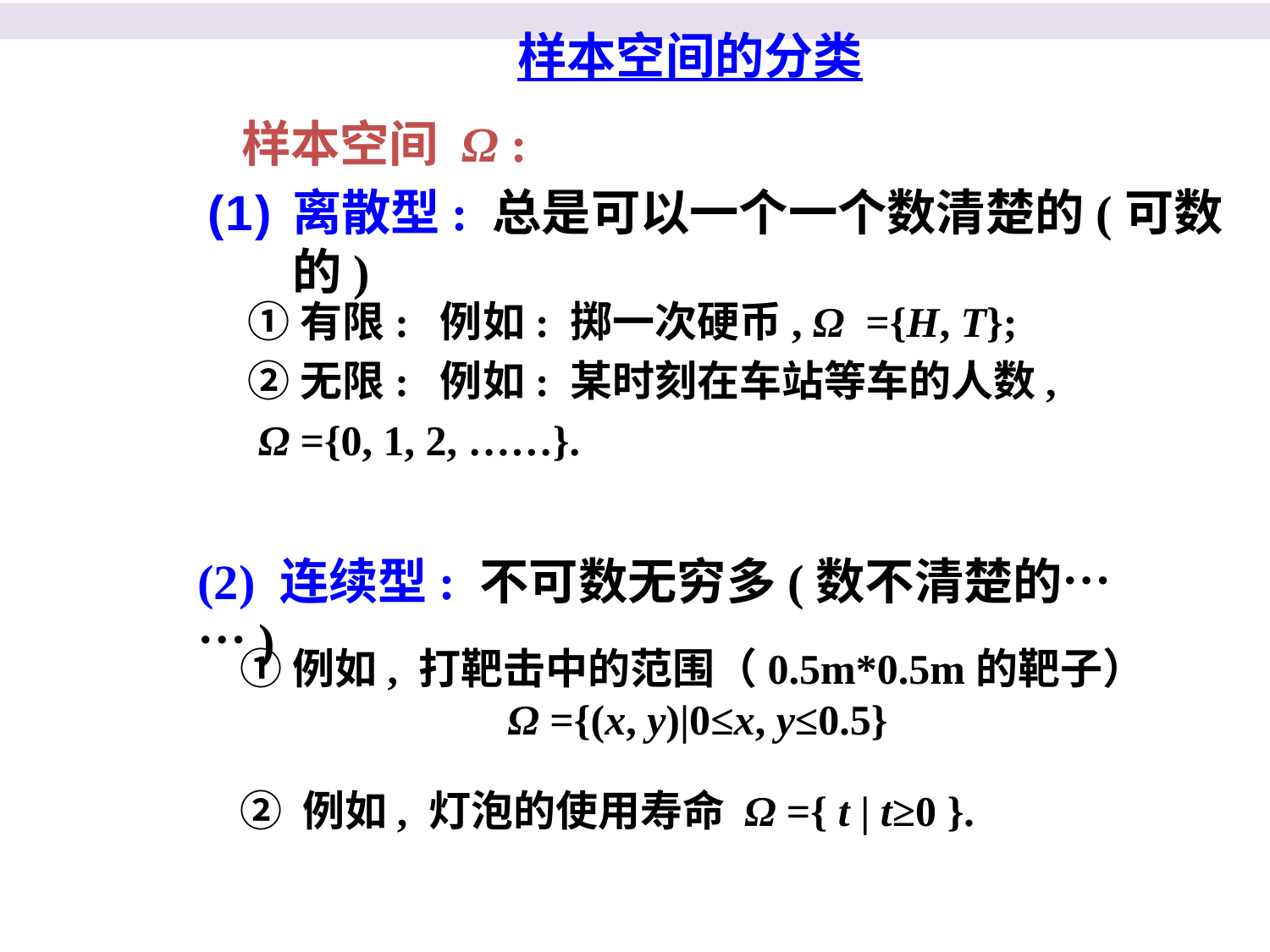

样本空间的分类
  样本空间 Ω :
离散型: 总是可以一个一个数清楚的(可数的)
①有限:  例如: 掷一次硬币, Ω  ={H, T};
②无限:  例如: 某时刻在车站等车的人数,
 Ω ={0, 1, 2, ……}.
(2) 连续型: 不可数无穷多(数不清楚的……)
①例如, 打靶击中的范围（0.5m*0.5m的靶子）
                           Ω ={(x, y)|0≤x, y≤0.5}
② 例如, 灯泡的使用寿命 Ω ={ t | t≥0 }.